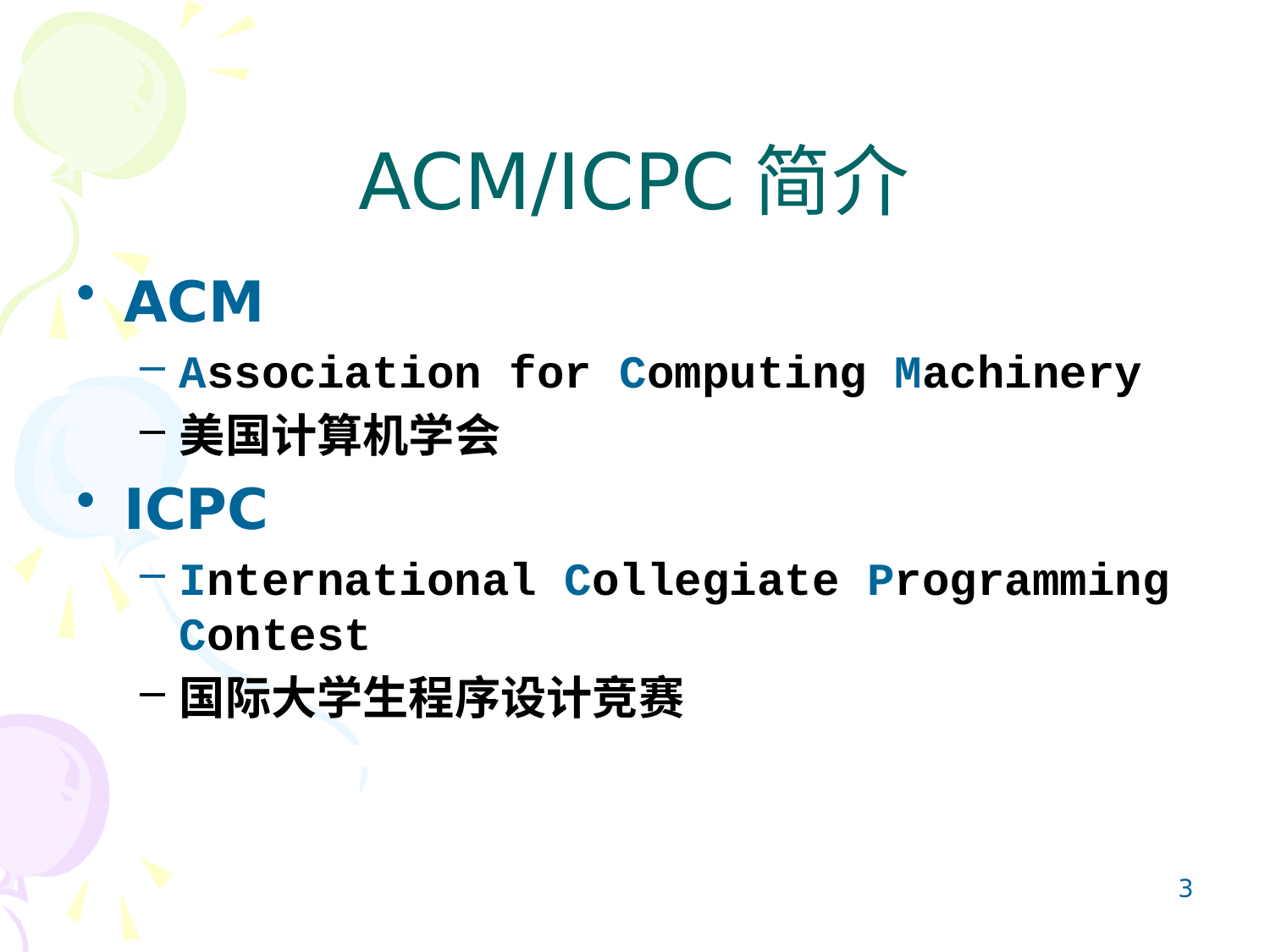

# ACM/ICPC简介
ACM
Association for Computing Machinery
美国计算机学会
ICPC
International Collegiate Programming Contest
国际大学生程序设计竞赛

3